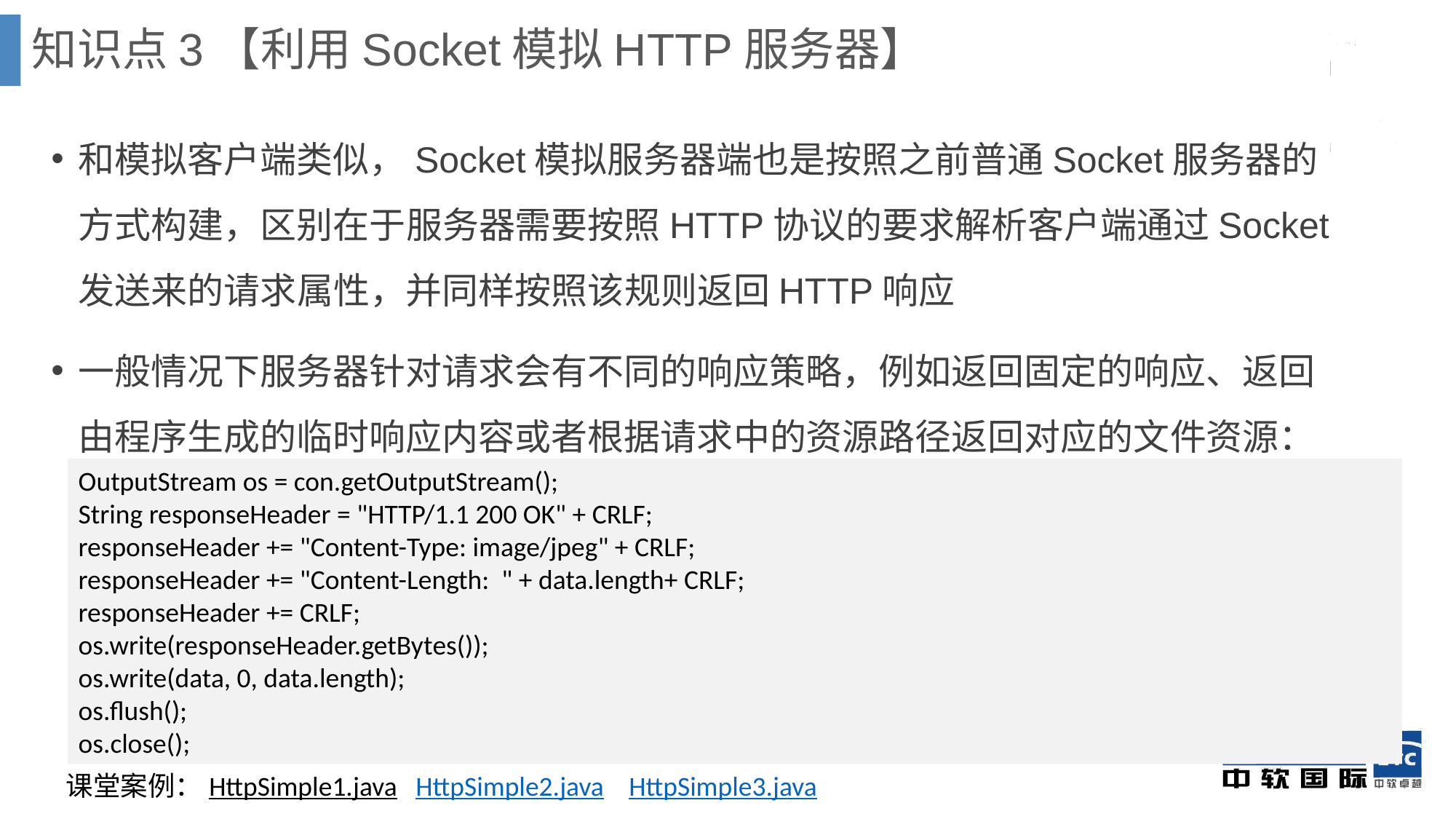

# 知识点3【利用Socket模拟HTTP服务器】
和模拟客户端类似，Socket模拟服务器端也是按照之前普通Socket服务器的方式构建，区别在于服务器需要按照HTTP协议的要求解析客户端通过Socket发送来的请求属性，并同样按照该规则返回HTTP响应
一般情况下服务器针对请求会有不同的响应策略，例如返回固定的响应、返回由程序生成的临时响应内容或者根据请求中的资源路径返回对应的文件资源：
OutputStream os = con.getOutputStream();
String responseHeader = "HTTP/1.1 200 OK" + CRLF;
responseHeader += "Content-Type: image/jpeg" + CRLF;
responseHeader += "Content-Length:  " + data.length+ CRLF;
responseHeader += CRLF;
os.write(responseHeader.getBytes());
os.write(data, 0, data.length);
os.flush();
os.close();
课堂案例：HttpSimple1.java   HttpSimple2.java    HttpSimple3.java